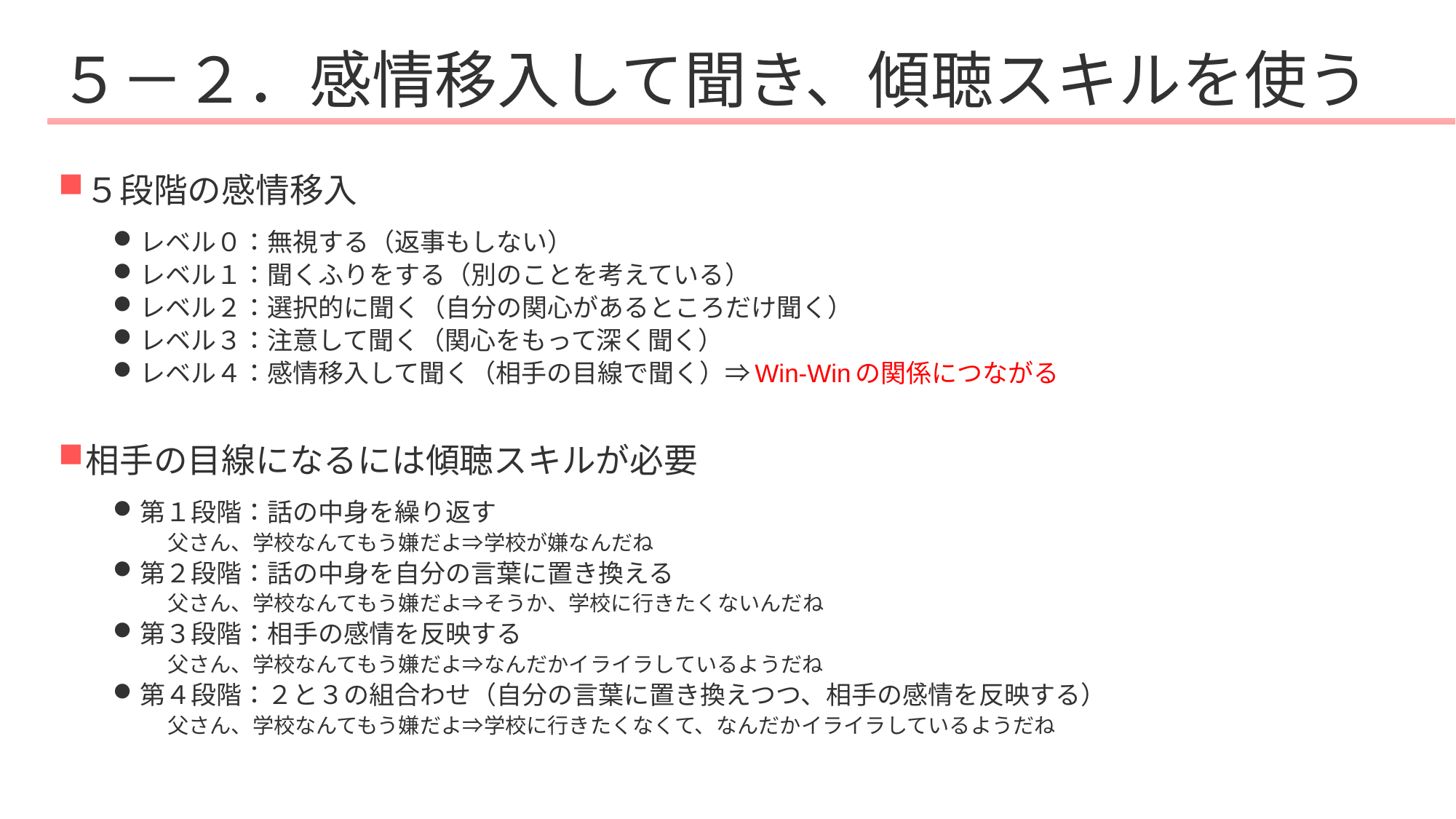

# ５－２．感情移入して聞き、傾聴スキルを使う
５段階の感情移入
レベル０：無視する（返事もしない）
レベル１：聞くふりをする（別のことを考えている）
レベル２：選択的に聞く（自分の関心があるところだけ聞く）
レベル３：注意して聞く（関心をもって深く聞く）
レベル４：感情移入して聞く（相手の目線で聞く）⇒Win-Winの関係につながる
相手の目線になるには傾聴スキルが必要
第１段階：話の中身を繰り返す
父さん、学校なんてもう嫌だよ⇒学校が嫌なんだね
第２段階：話の中身を自分の言葉に置き換える
父さん、学校なんてもう嫌だよ⇒そうか、学校に行きたくないんだね
第３段階：相手の感情を反映する
父さん、学校なんてもう嫌だよ⇒なんだかイライラしているようだね
第４段階：２と３の組合わせ（自分の言葉に置き換えつつ、相手の感情を反映する）
父さん、学校なんてもう嫌だよ⇒学校に行きたくなくて、なんだかイライラしているようだね
49